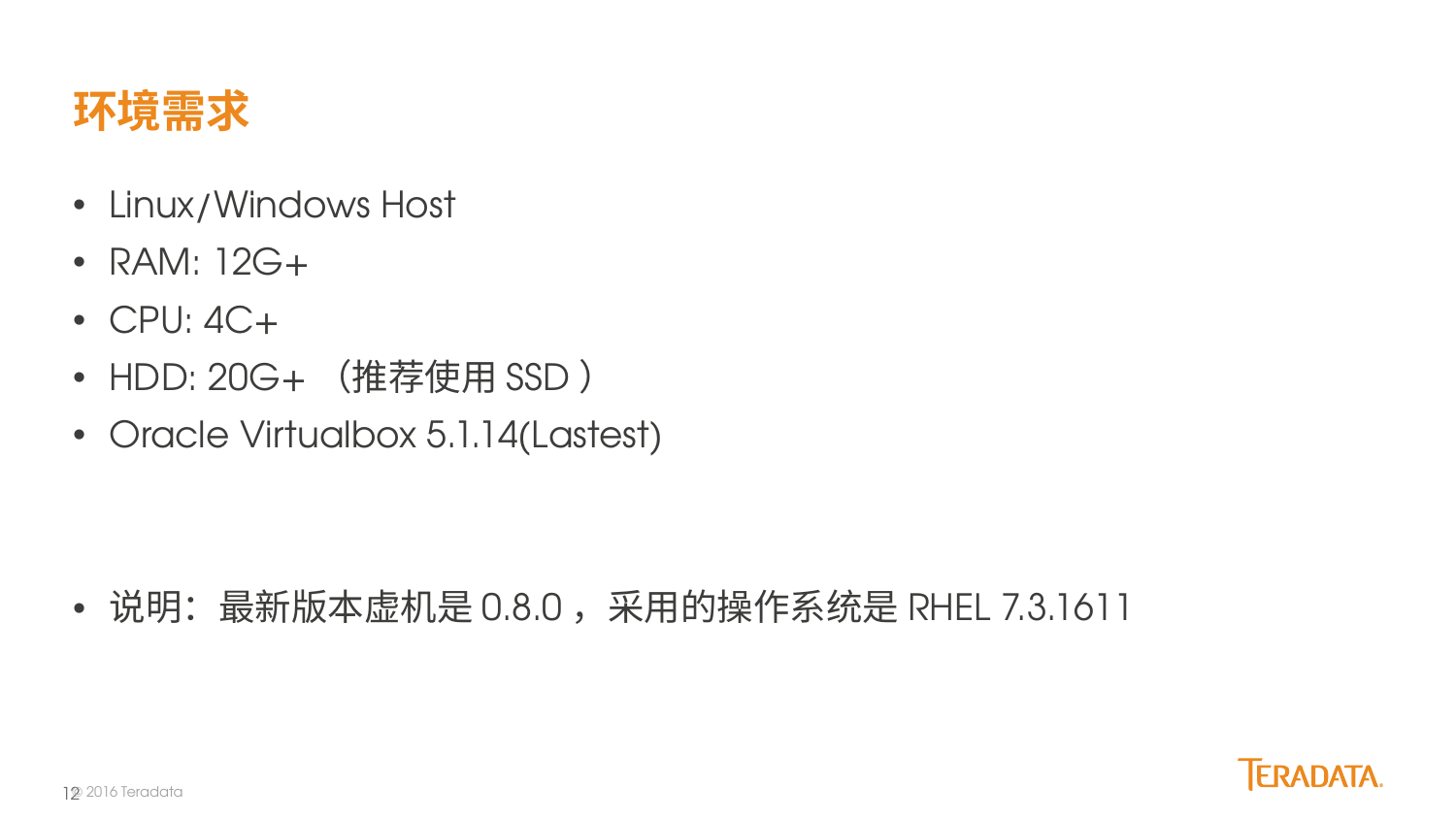

# 环境需求
Linux/Windows Host
RAM: 12G+
CPU: 4C+
HDD: 20G+（推荐使用SSD）
Oracle Virtualbox 5.1.14(Lastest)

说明：最新版本虚机是0.8.0，采用的操作系统是RHEL 7.3.1611

© 2016 Teradata